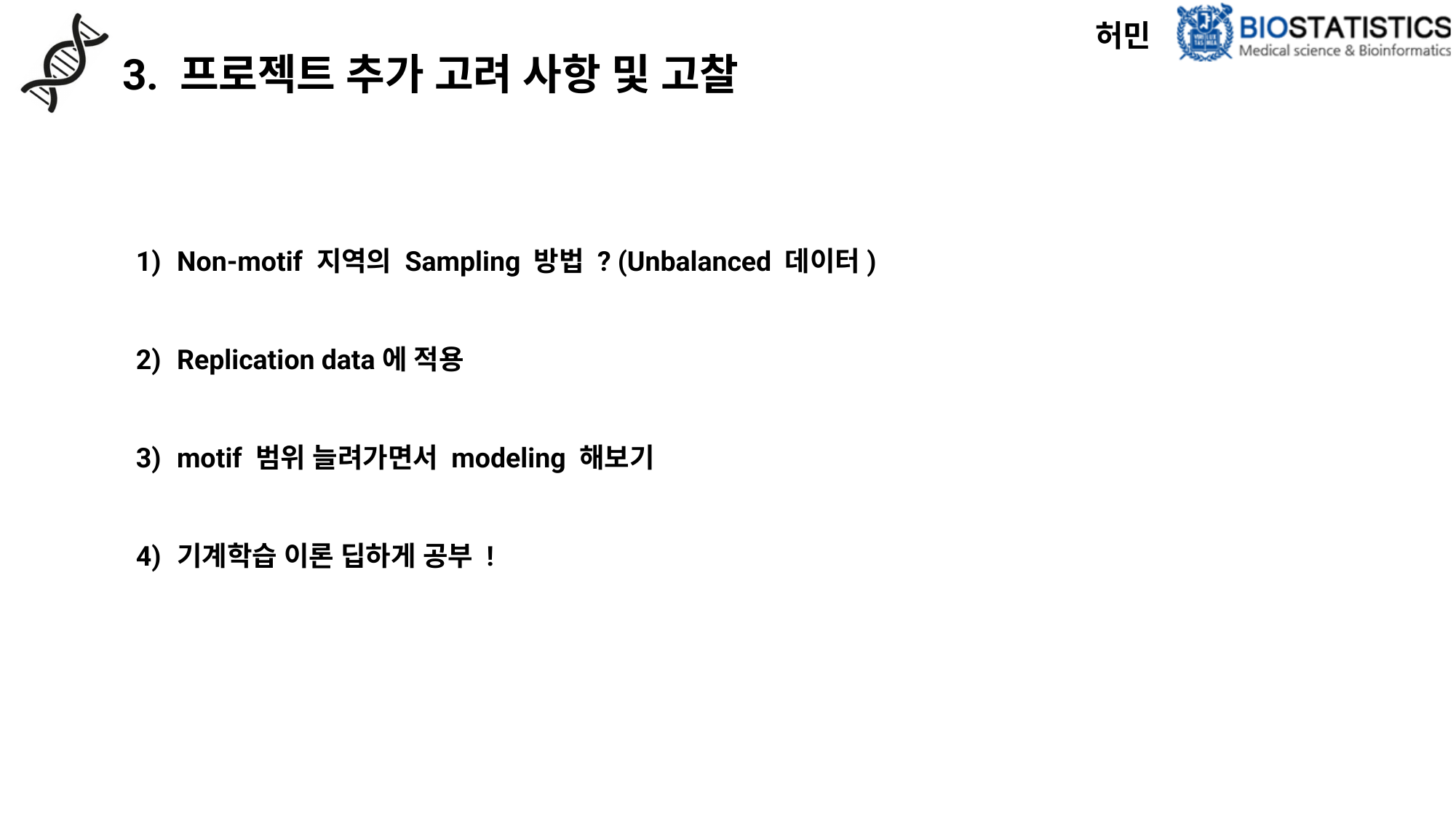

허민
3. 프로젝트 추가 고려 사항 및 고찰
Non-motif 지역의 Sampling 방법 ? (Unbalanced 데이터)

Replication data에 적용

motif 범위 늘려가면서 modeling 해보기

기계학습 이론 딥하게 공부 !